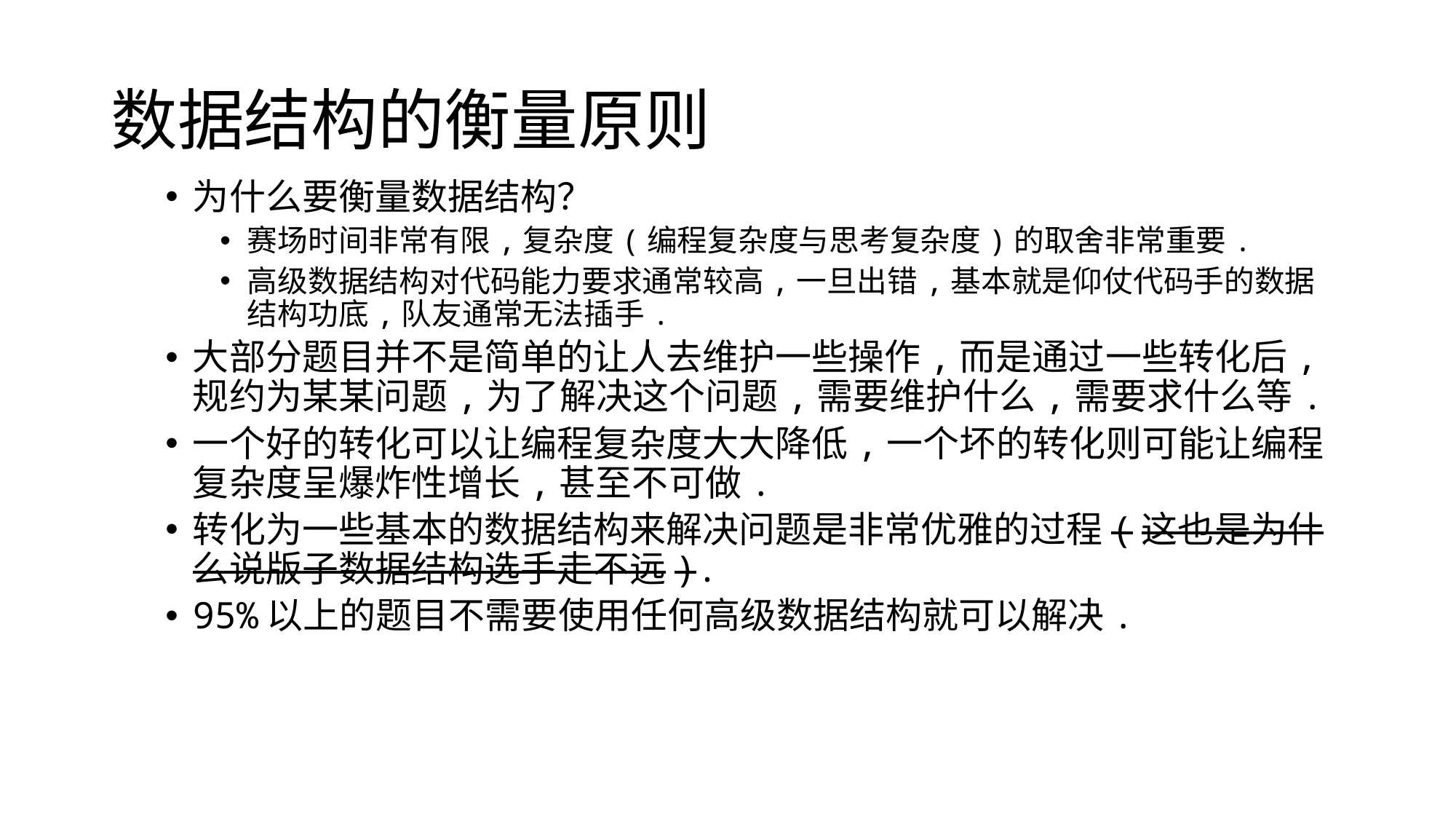

# 数据结构的衡量原则
为什么要衡量数据结构？
赛场时间非常有限,复杂度(编程复杂度与思考复杂度)的取舍非常重要.
高级数据结构对代码能力要求通常较高,一旦出错,基本就是仰仗代码手的数据结构功底,队友通常无法插手.
大部分题目并不是简单的让人去维护一些操作,而是通过一些转化后,规约为某某问题,为了解决这个问题,需要维护什么,需要求什么等.
一个好的转化可以让编程复杂度大大降低,一个坏的转化则可能让编程复杂度呈爆炸性增长,甚至不可做.
转化为一些基本的数据结构来解决问题是非常优雅的过程(这也是为什么说版子数据结构选手走不远).
95%以上的题目不需要使用任何高级数据结构就可以解决.